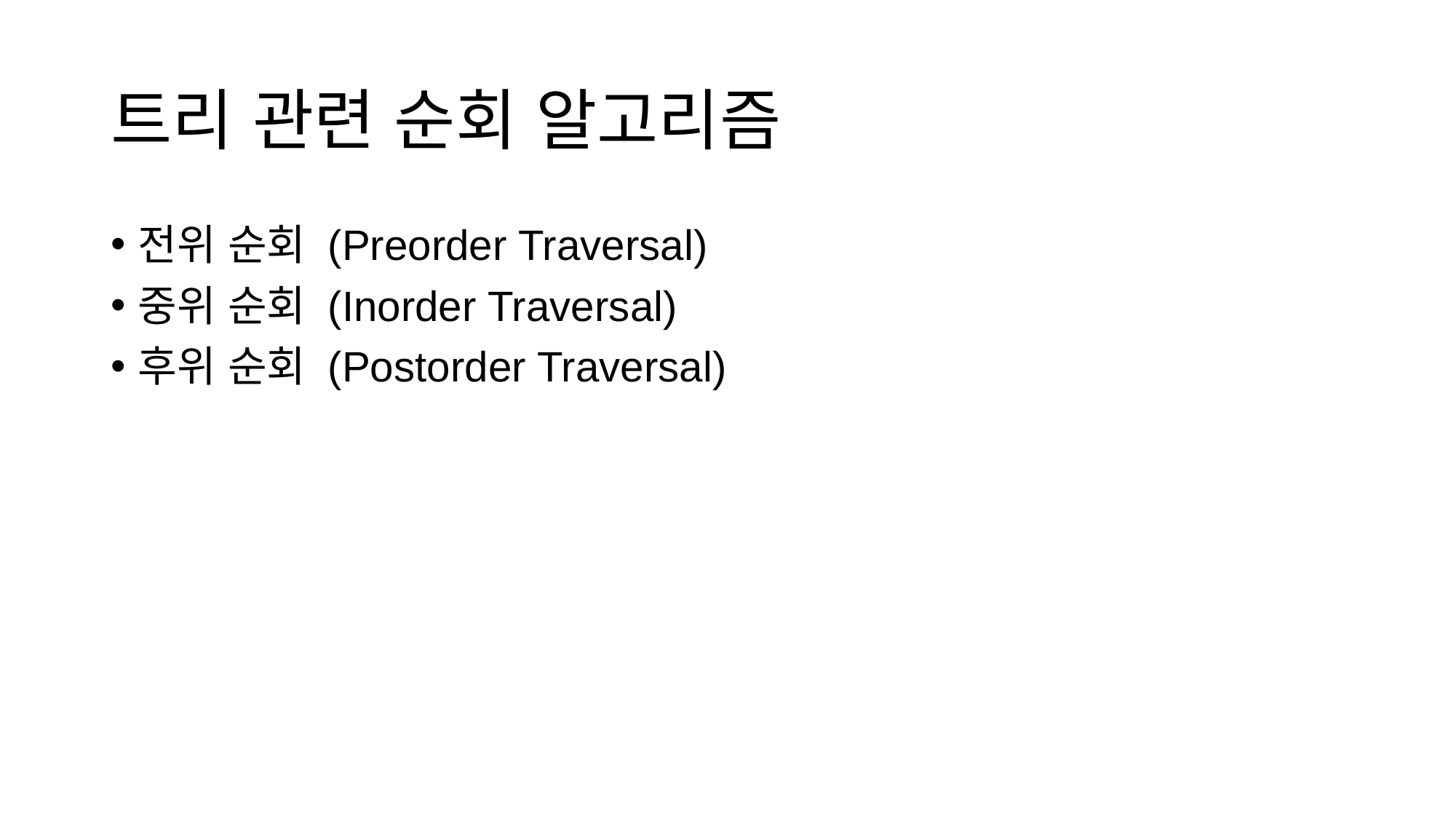

# 트리 관련 순회 알고리즘
전위 순회 (Preorder Traversal)
중위 순회 (Inorder Traversal)
후위 순회 (Postorder Traversal)